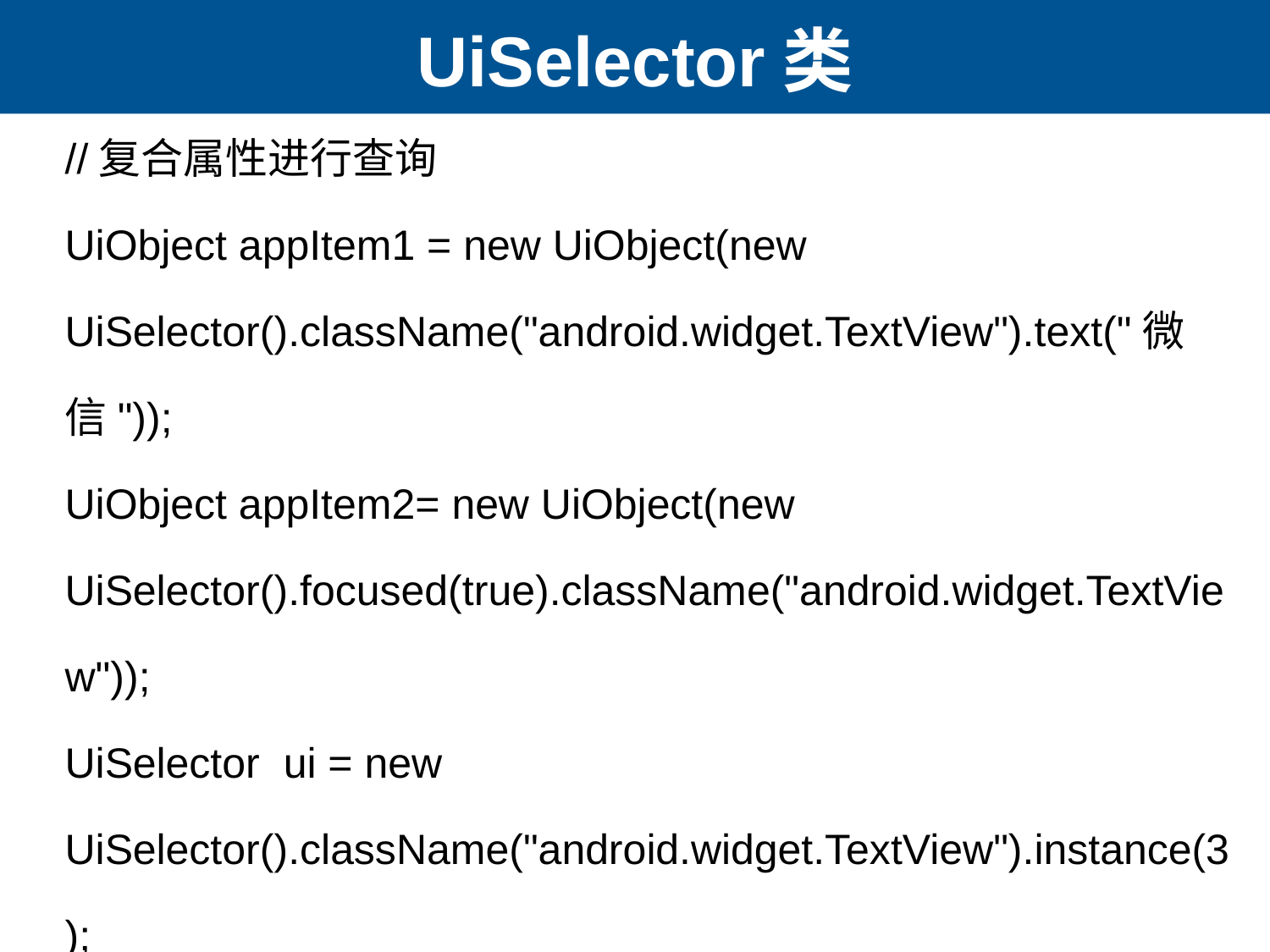

# UiSelector类
//复合属性进行查询
UiObject appItem1 = new UiObject(new UiSelector().className("android.widget.TextView").text("微信"));
UiObject appItem2= new UiObject(new UiSelector().focused(true).className("android.widget.TextView"));
UiSelector  ui = new UiSelector().className("android.widget.TextView").instance(3);